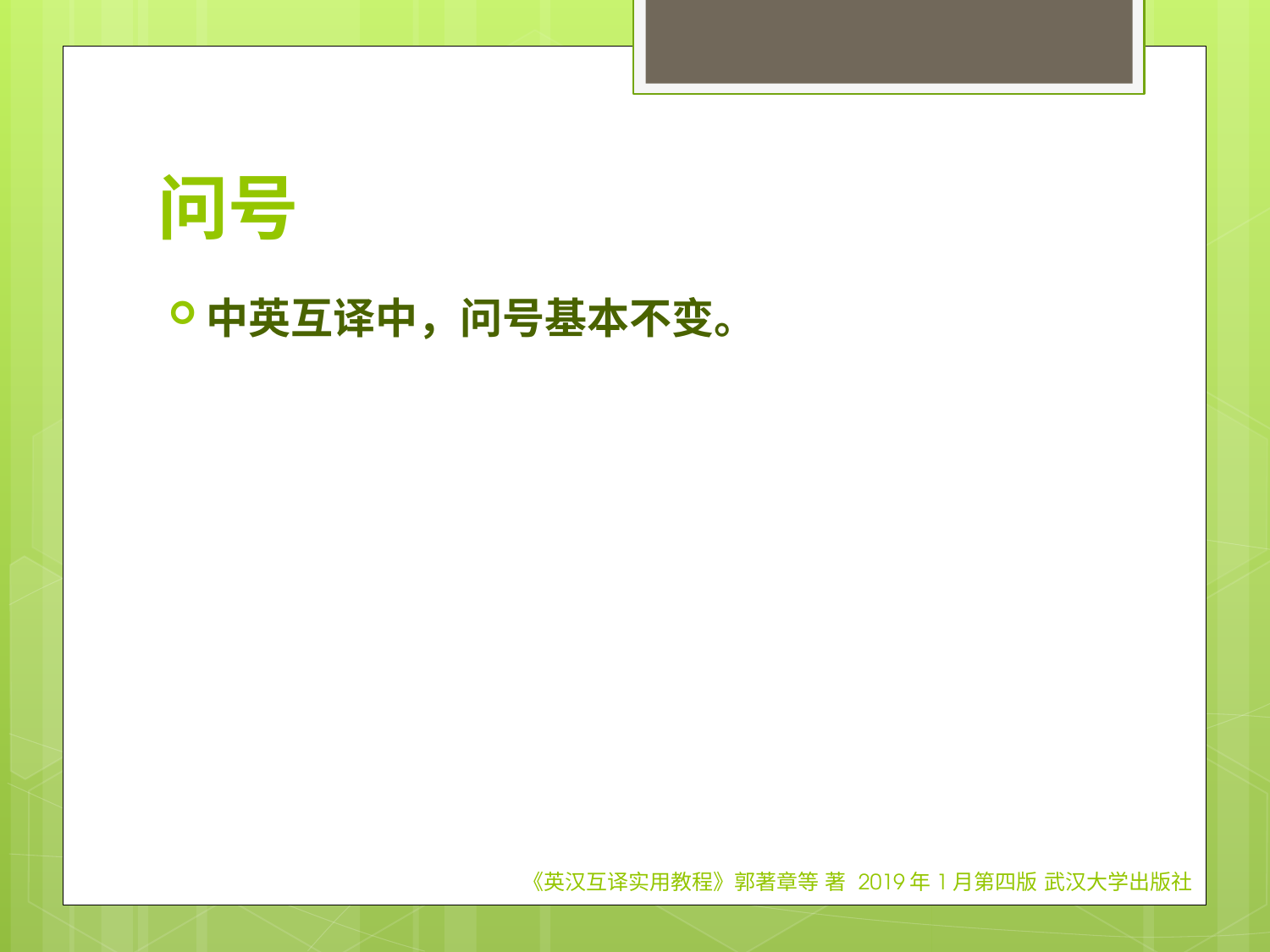

# 问号
中英互译中，问号基本不变。
《英汉互译实用教程》郭著章等 著 2019年1月第四版 武汉大学出版社